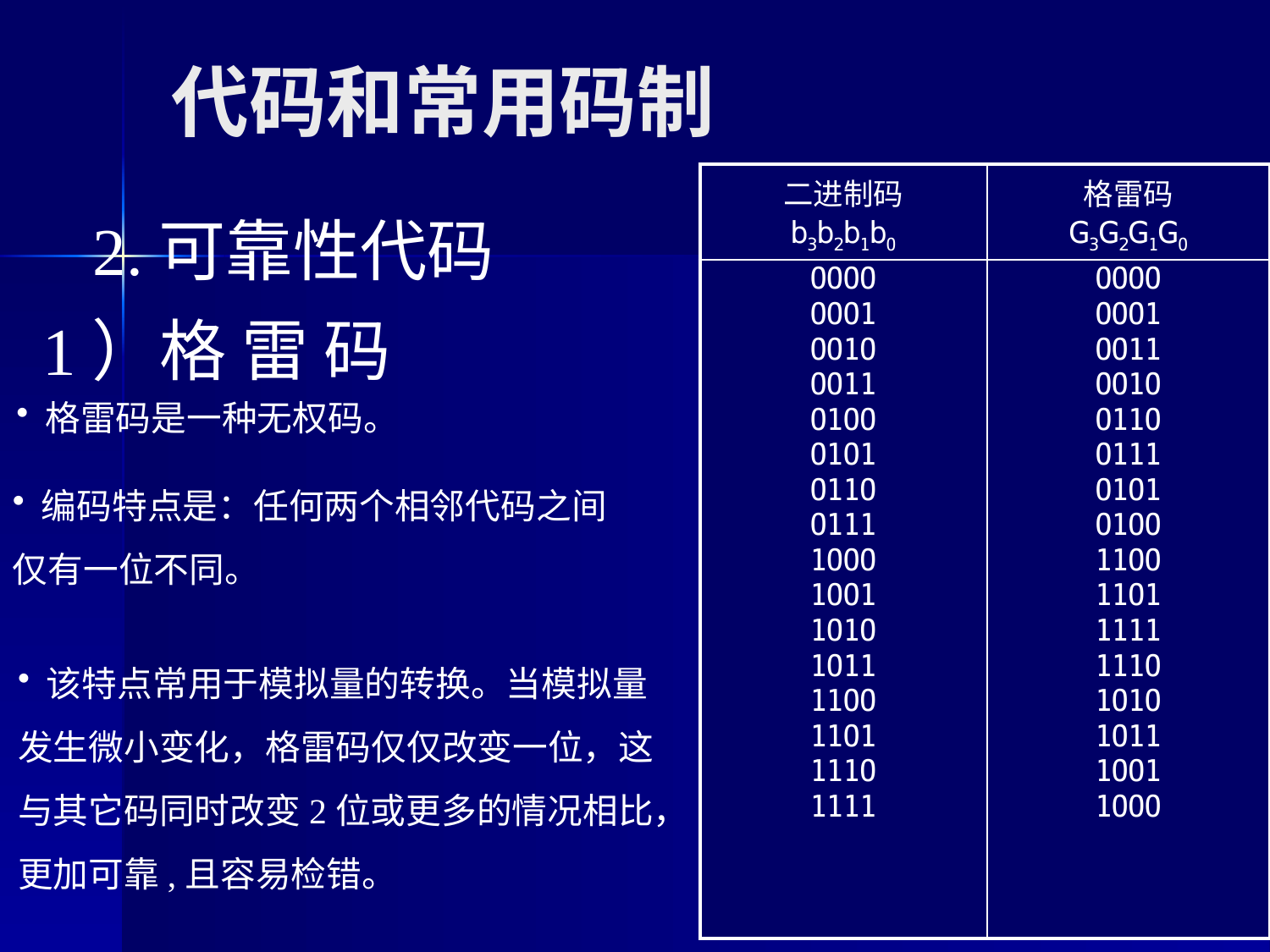

# 代码和常用码制
| 二进制码 b3b2b1b0 | 格雷码 G3G2G1G0 |
| --- | --- |
| 0000 0001 0010 0011 0100 0101 0110 0111 1000 1001 1010 1011 1100 1101 1110 1111 | 0000 0001 0011 0010 0110 0111 0101 0100 1100 1101 1111 1110 1010 1011 1001 1000 |
2.可靠性代码
1）格 雷 码
 格雷码是一种无权码。
 编码特点是：任何两个相邻代码之间仅有一位不同。
 该特点常用于模拟量的转换。当模拟量发生微小变化，格雷码仅仅改变一位，这与其它码同时改变2位或更多的情况相比，更加可靠,且容易检错。